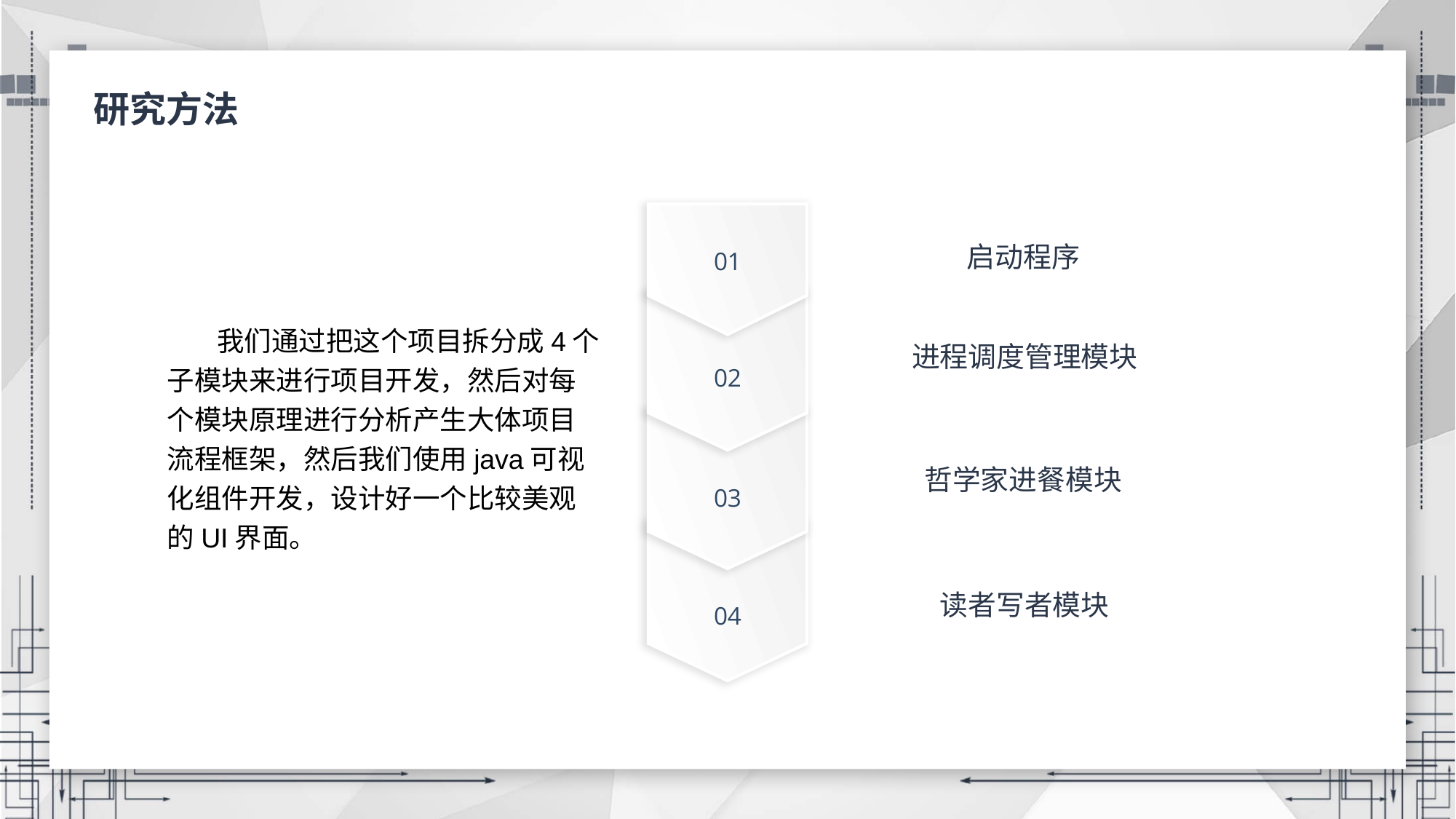

研究方法

01

02

03

04
启动程序
       我们通过把这个项目拆分成4个子模块来进行项目开发，然后对每个模块原理进行分析产生大体项目流程框架，然后我们使用java可视化组件开发，设计好一个比较美观的UI界面。
进程调度管理模块
哲学家进餐模块
读者写者模块